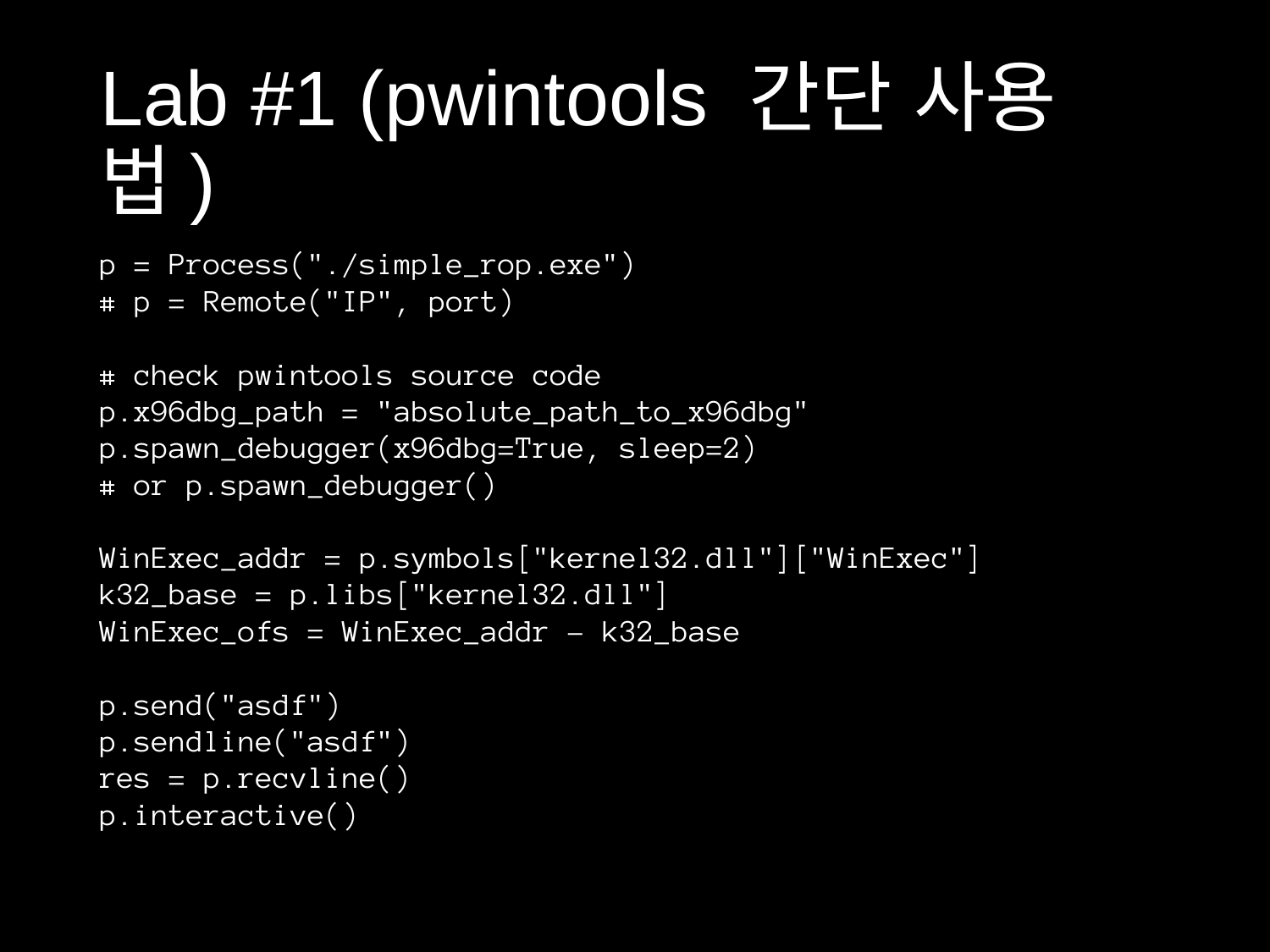

# Lab #1 (pwintools 간단 사용법)
p = Process("./simple_rop.exe")
# p = Remote("IP", port)

# check pwintools source code
p.x96dbg_path = "absolute_path_to_x96dbg"
p.spawn_debugger(x96dbg=True, sleep=2)
# or p.spawn_debugger()

WinExec_addr = p.symbols["kernel32.dll"]["WinExec"]
k32_base = p.libs["kernel32.dll"]
WinExec_ofs = WinExec_addr – k32_base

p.send("asdf")
p.sendline("asdf")
res = p.recvline()
p.interactive()